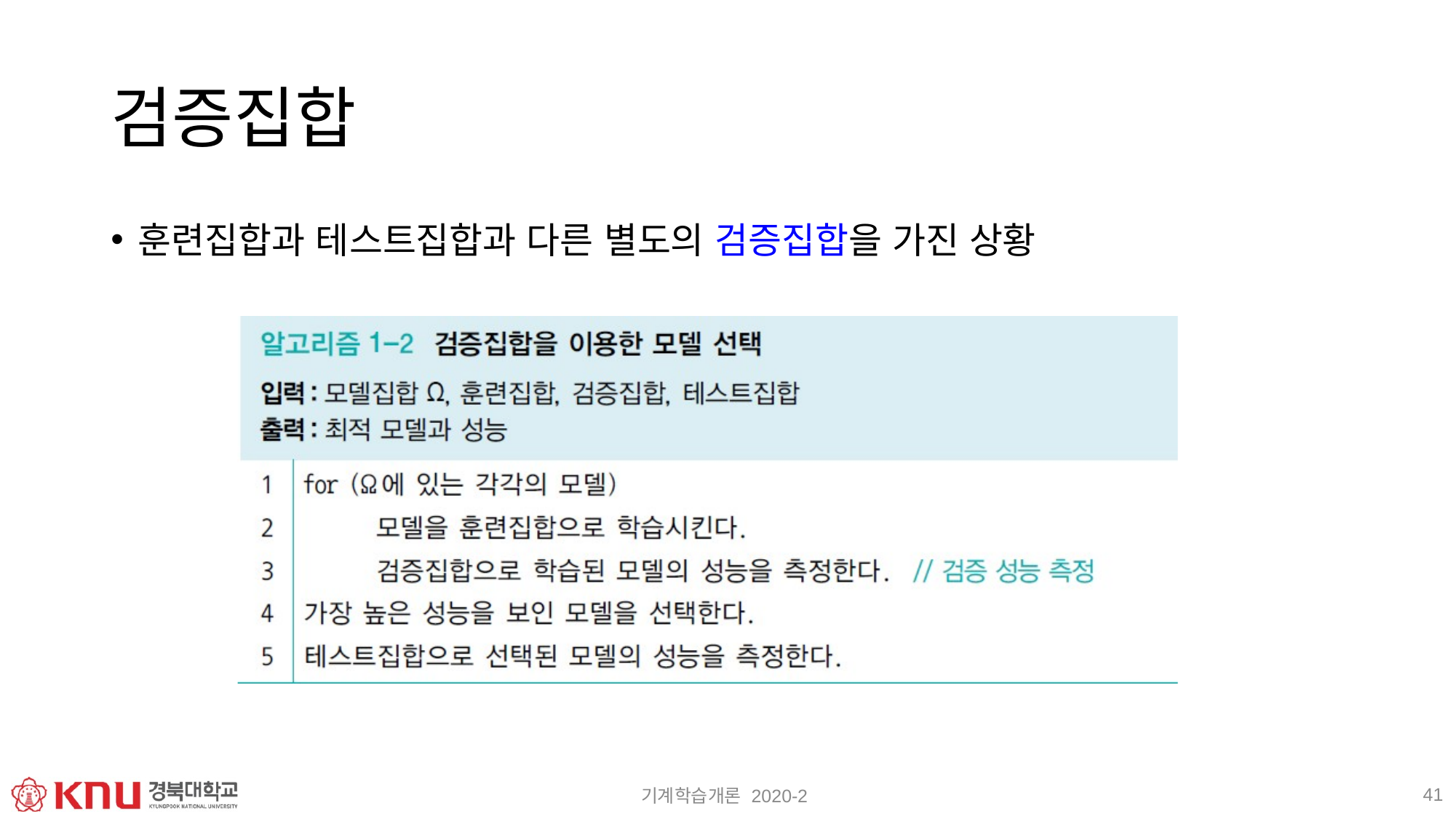

# 검증집합
훈련집합과 테스트집합과 다른 별도의 검증집합을 가진 상황

41
기계학습개론 2020-2